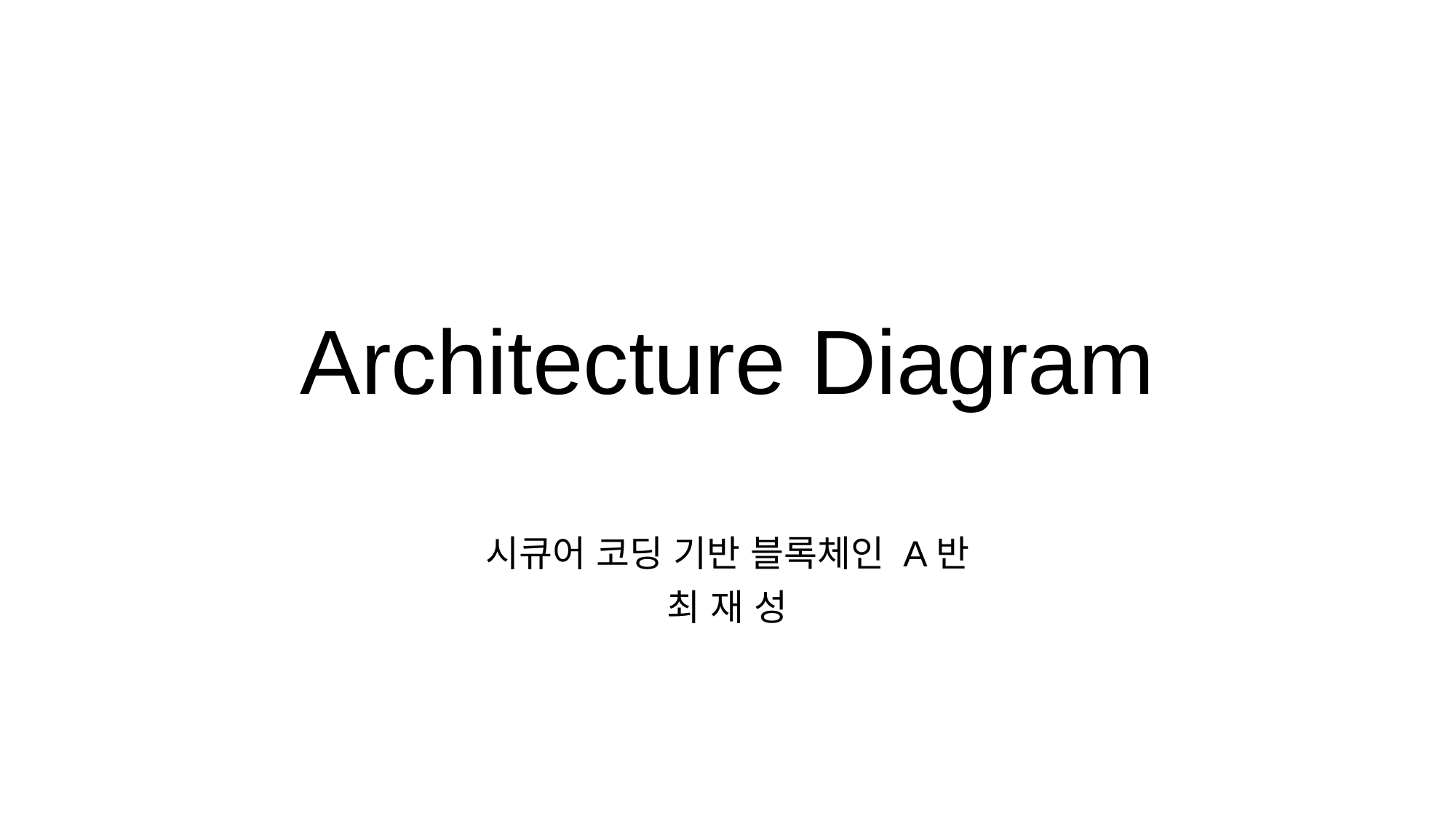

# Architecture Diagram
시큐어 코딩 기반 블록체인 A반
최 재 성